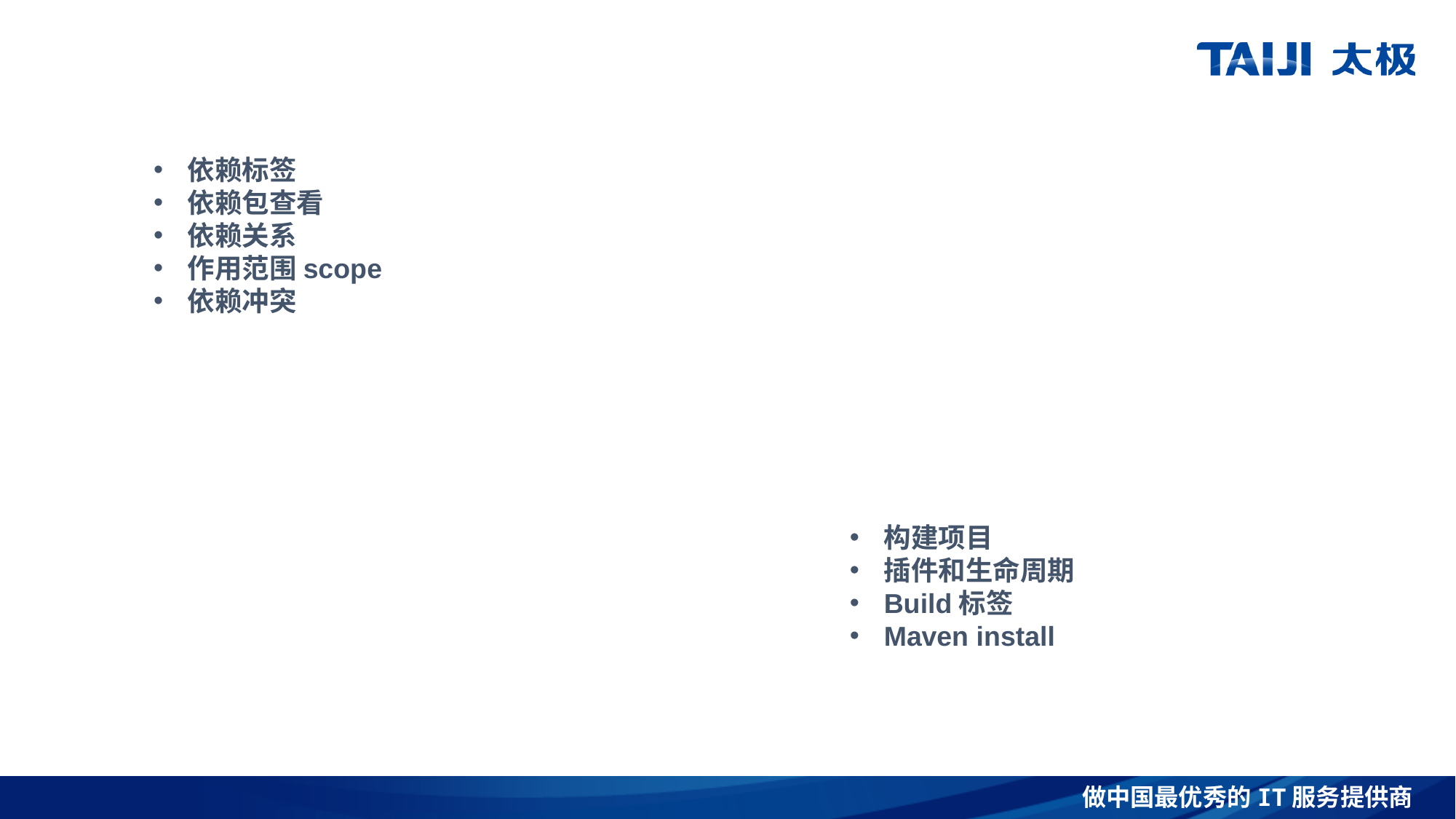

依赖标签
依赖包查看
依赖关系
作用范围scope
依赖冲突
构建项目
插件和生命周期
Build标签
Maven install